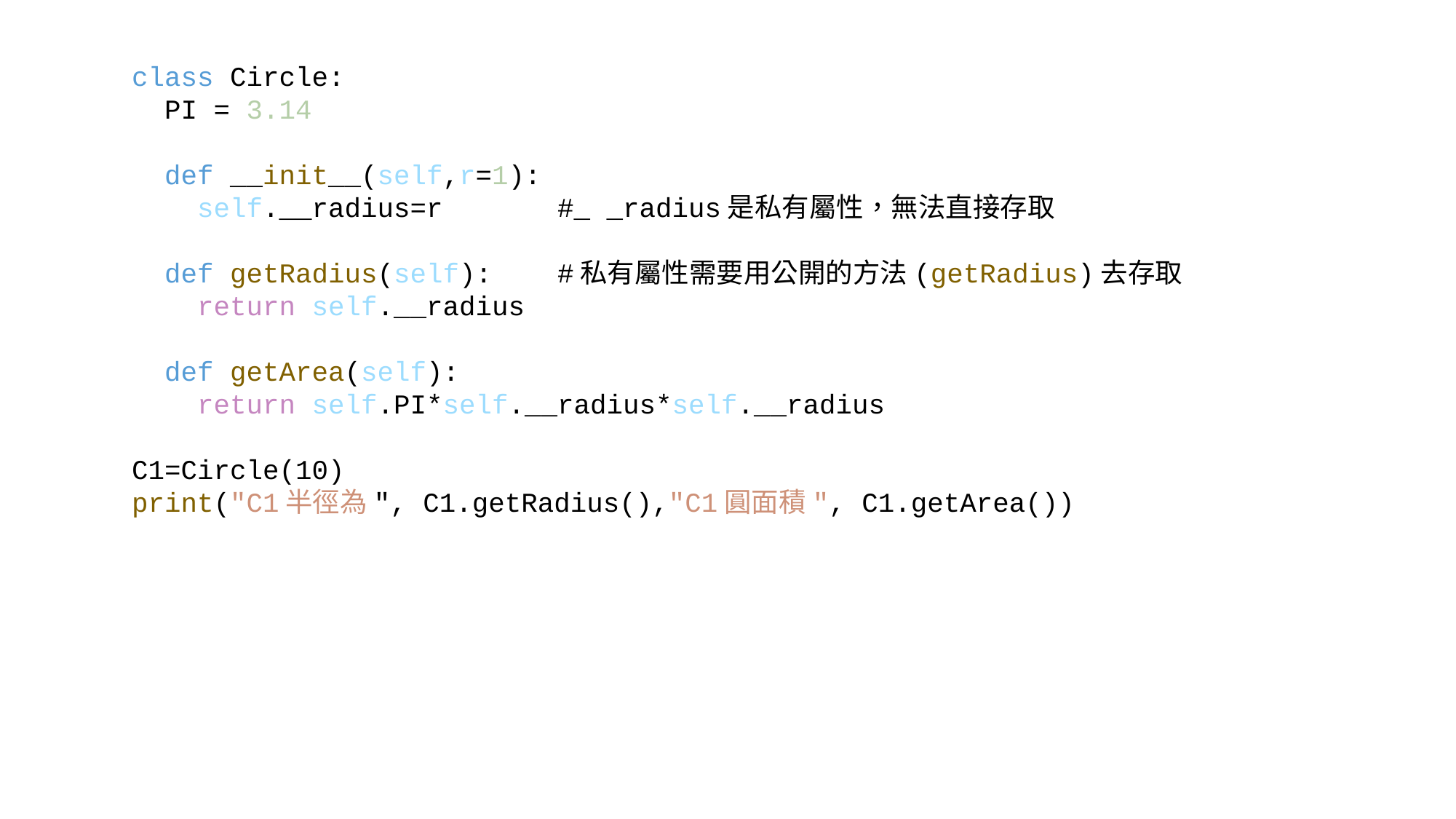

class Circle:
  PI = 3.14
  def __init__(self,r=1):
    self.__radius=r       #_ _radius是私有屬性，無法直接存取
  def getRadius(self):    #私有屬性需要用公開的方法(getRadius)去存取
    return self.__radius
  def getArea(self):
    return self.PI*self.__radius*self.__radius

C1=Circle(10)
print("C1半徑為", C1.getRadius(),"C1圓面積", C1.getArea())